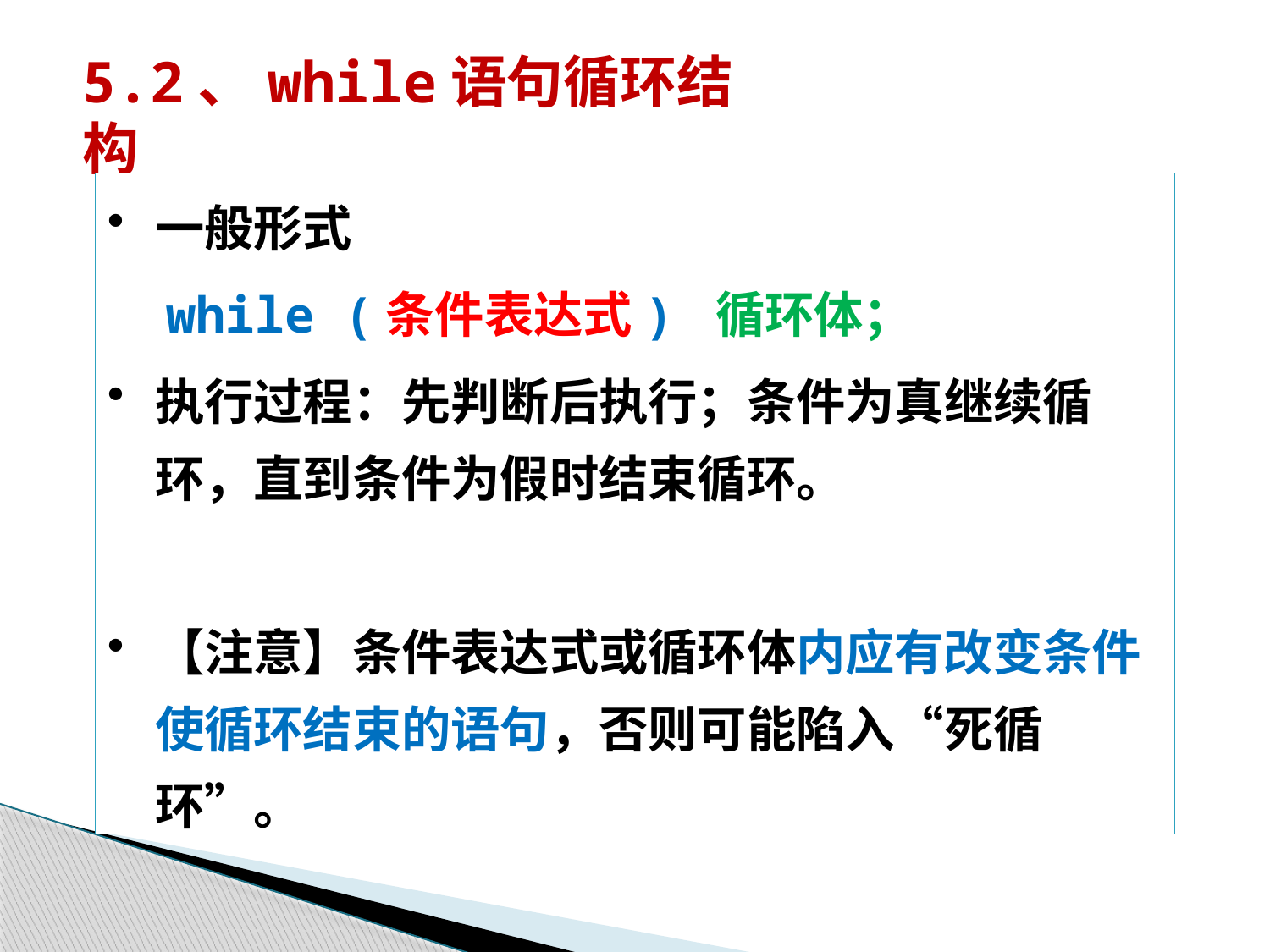

# 5.2、while语句循环结构
一般形式
  while (条件表达式) 循环体；
执行过程：先判断后执行；条件为真继续循环，直到条件为假时结束循环。

【注意】条件表达式或循环体内应有改变条件使循环结束的语句，否则可能陷入“死循环”。